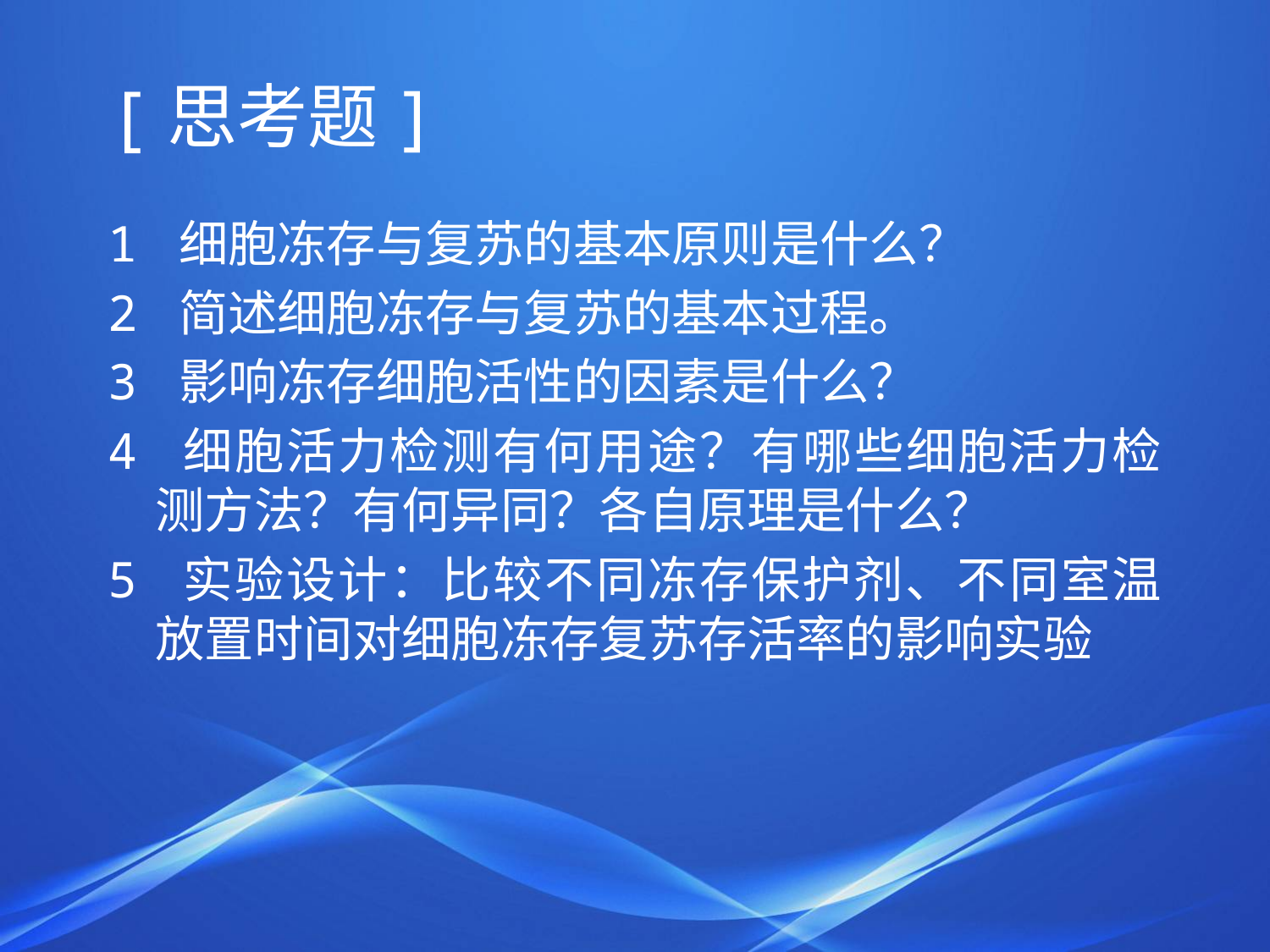

# [思考题]
1 细胞冻存与复苏的基本原则是什么？
2 简述细胞冻存与复苏的基本过程。
3 影响冻存细胞活性的因素是什么？
4 细胞活力检测有何用途？有哪些细胞活力检测方法？有何异同？各自原理是什么？
5 实验设计：比较不同冻存保护剂、不同室温放置时间对细胞冻存复苏存活率的影响实验